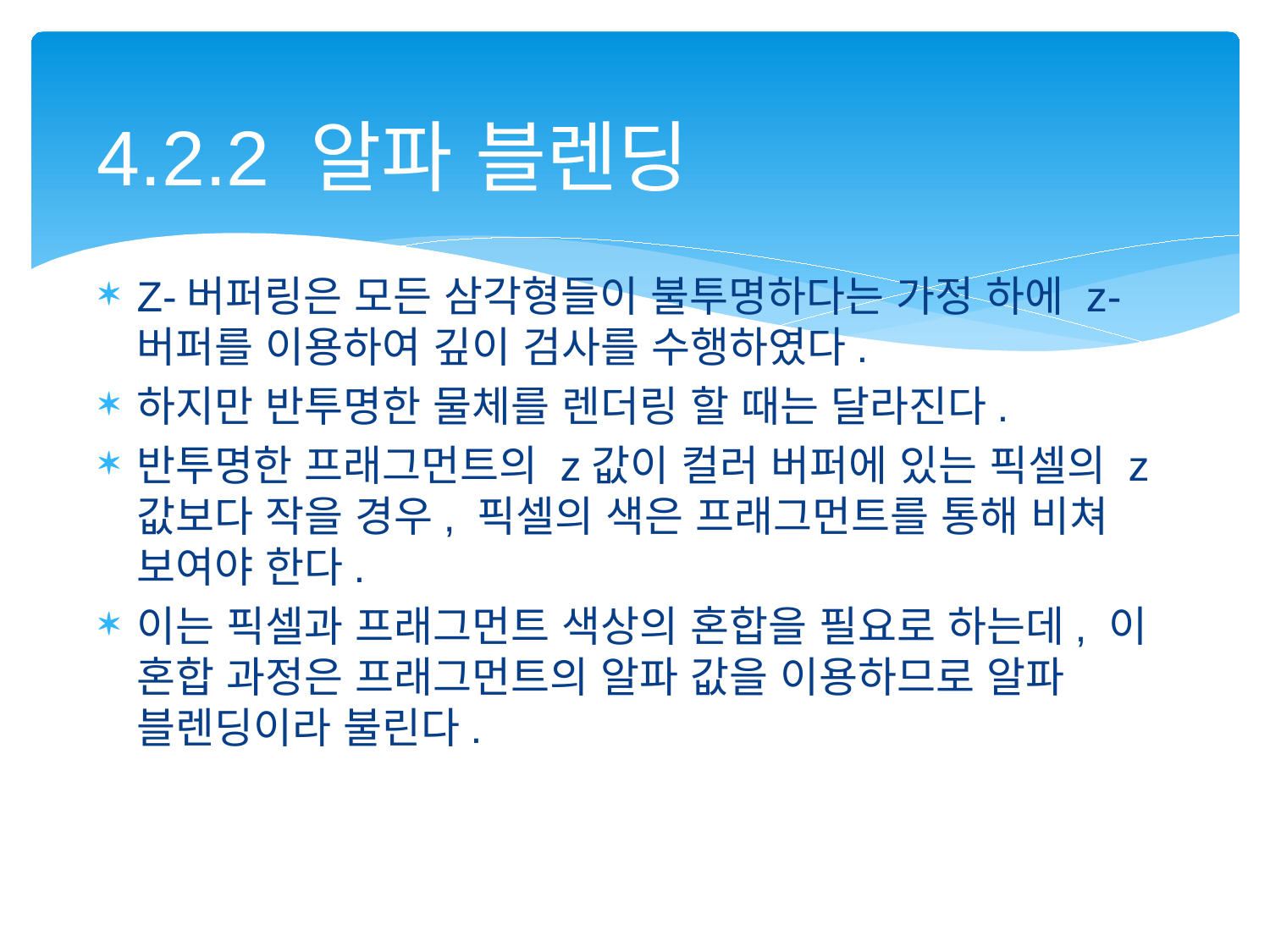

4.2.2 알파 블렌딩

Z-버퍼링은 모든 삼각형들이 불투명하다는 가정 하에 z-버퍼를 이용하여 깊이 검사를 수행하였다.
하지만 반투명한 물체를 렌더링 할 때는 달라진다.
반투명한 프래그먼트의 z값이 컬러 버퍼에 있는 픽셀의 z 값보다 작을 경우, 픽셀의 색은 프래그먼트를 통해 비쳐 보여야 한다.
이는 픽셀과 프래그먼트 색상의 혼합을 필요로 하는데, 이 혼합 과정은 프래그먼트의 알파 값을 이용하므로 알파 블렌딩이라 불린다.